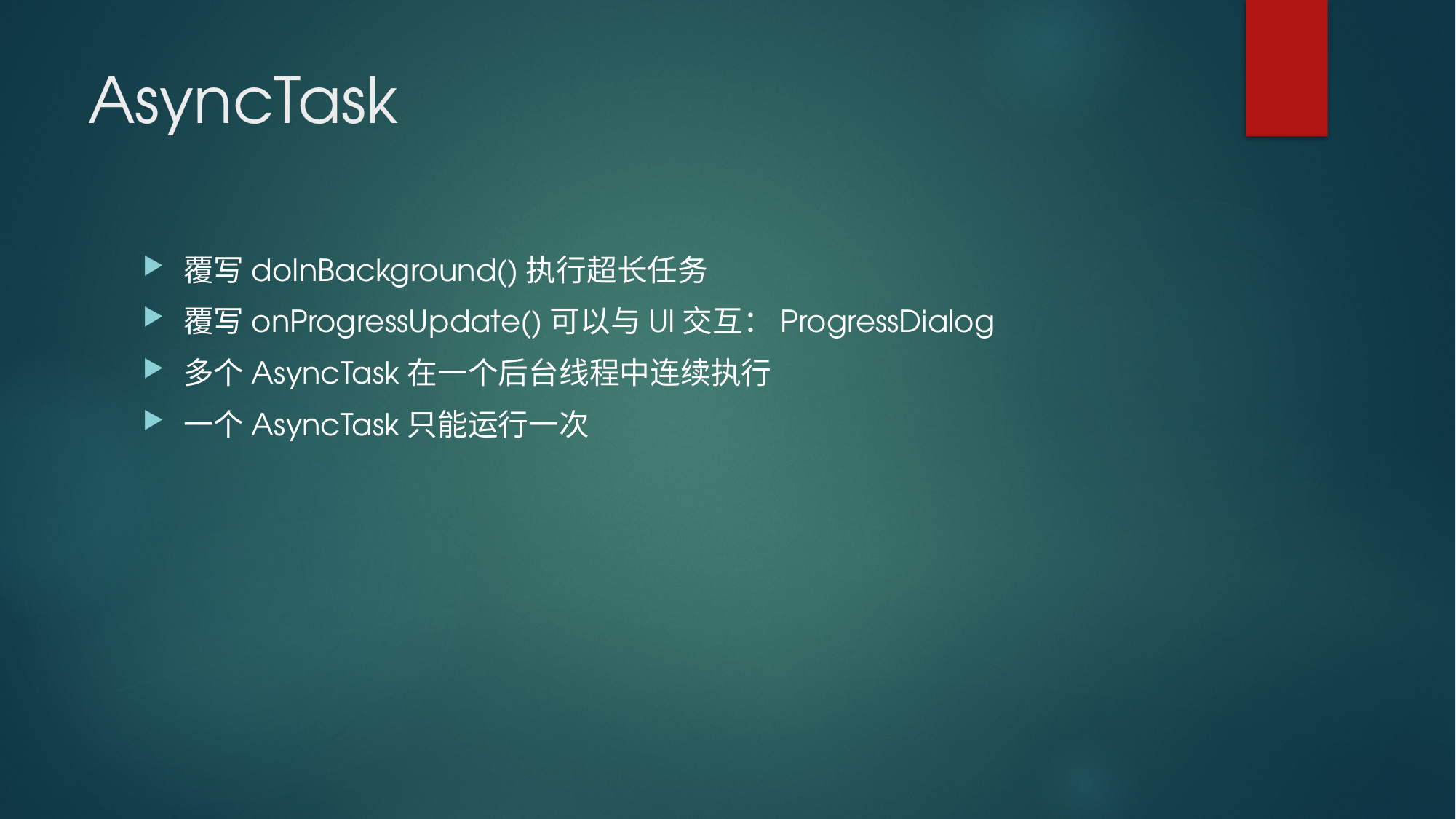

# AsyncTask
覆写doInBackground()执行超长任务
覆写onProgressUpdate()可以与UI交互：ProgressDialog
多个AsyncTask在一个后台线程中连续执行
一个AsyncTask只能运行一次